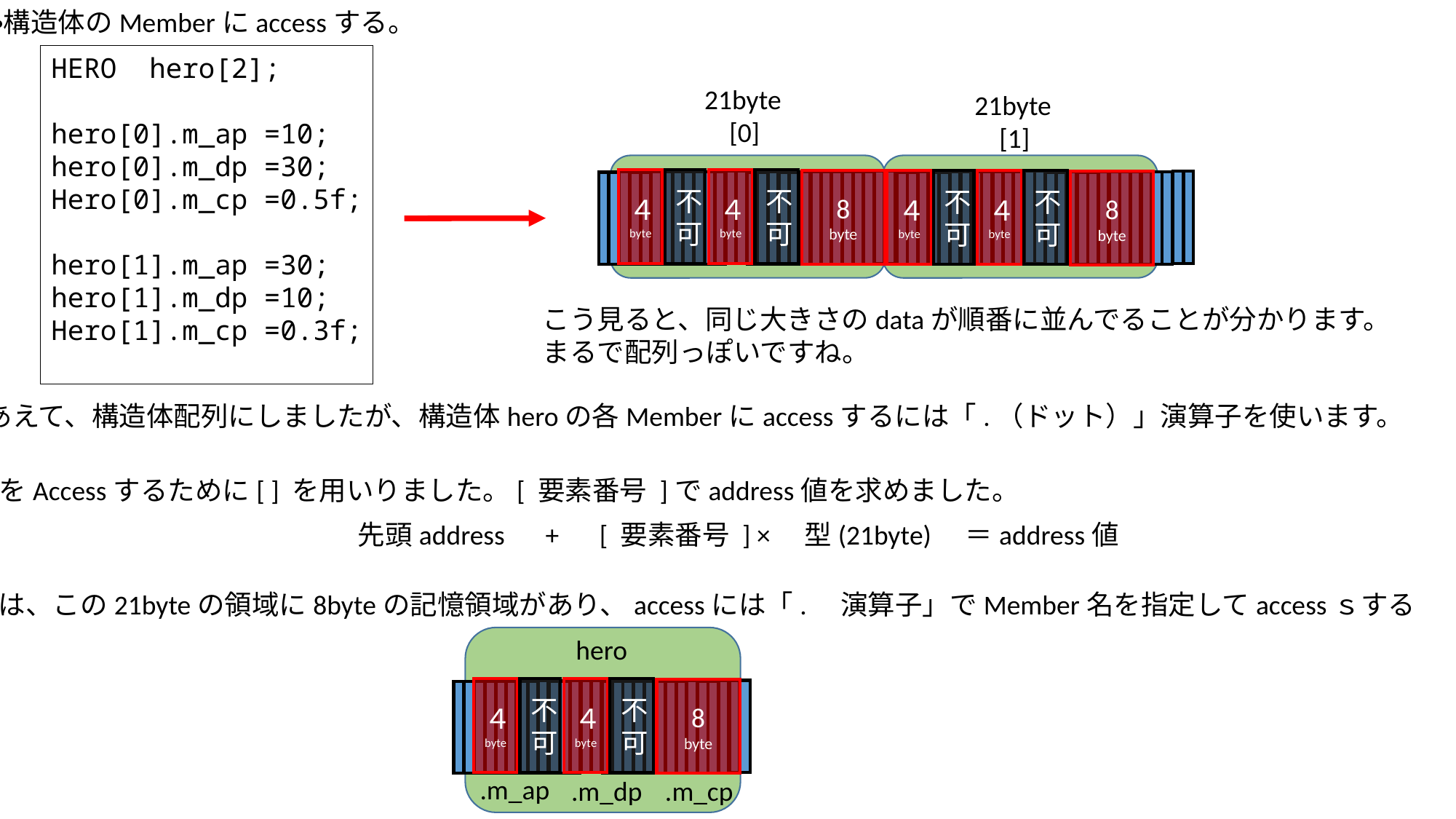

・構造体のMemberにaccessする。
HERO  hero[2];

hero[0].m_ap =10;
hero[0].m_dp =30;
Hero[0].m_cp =0.5f;

hero[1].m_ap =30;
hero[1].m_dp =10;
Hero[1].m_cp =0.3f;

21byte
    [0]
21byte
    [1]

４
byte
不可
４
byte
不可
8
byte
４
byte
不可
４
byte
不可
8
byte

こう見ると、同じ大きさのdataが順番に並んでることが分かります。
まるで配列っぽいですね。
あえて、構造体配列にしましたが、構造体heroの各Memberにaccessするには「.（ドット）」演算子を使います。
配列をAccessするために[ ] を用いりました。[ 要素番号 ]でaddress値を求めました。
先頭address　+　[ 要素番号 ] ×　型(21byte)　＝address値
構造体は、この21byteの領域に8byteの記憶領域があり、accessには「.　演算子」でMember名を指定してaccessｓする
hero

４
byte
不可
４
byte
不可
8
byte

.m_ap
.m_dp
.m_cp